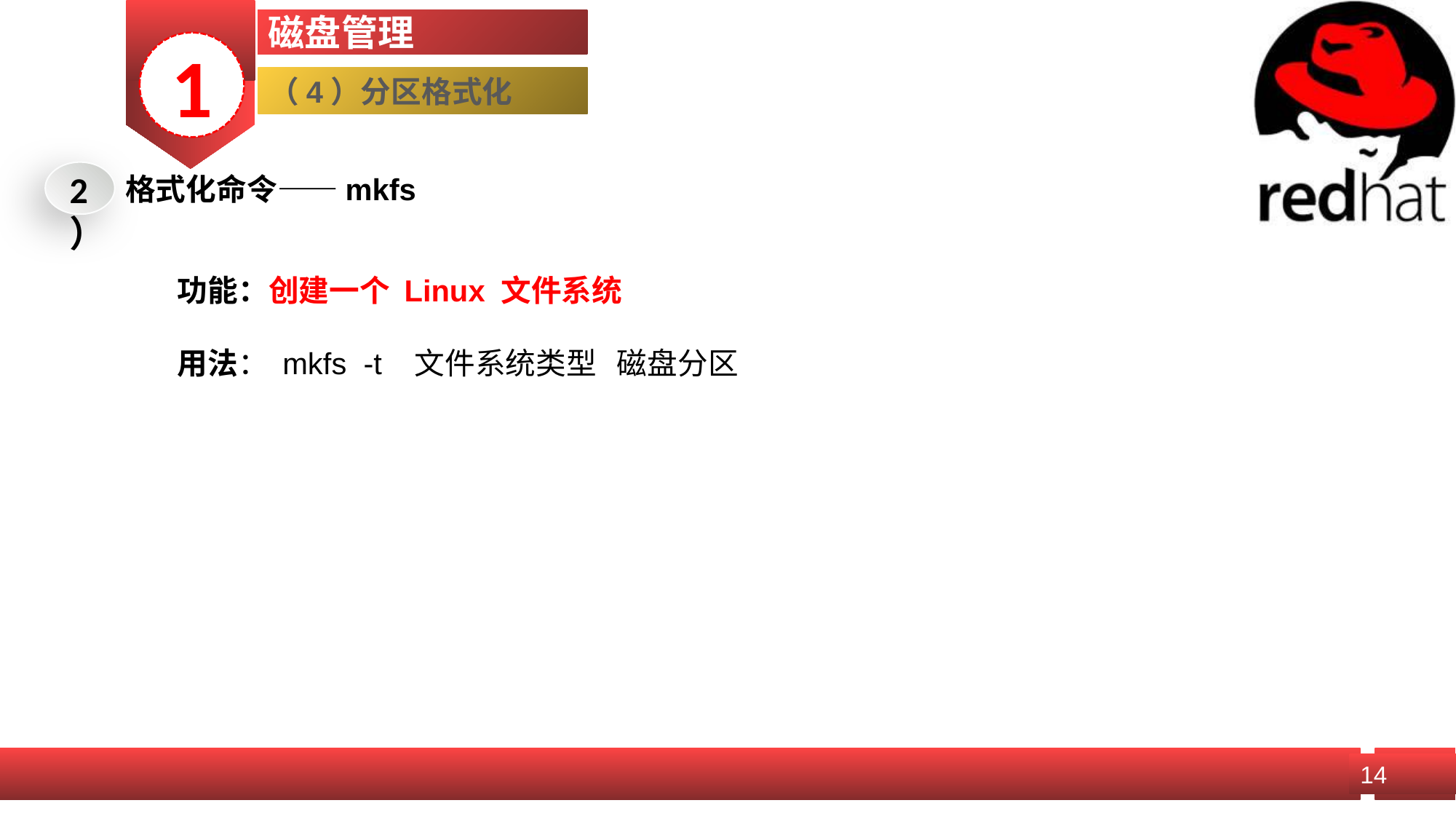

磁盘管理
1
（4）分区格式化
2）

格式化命令——mkfs
功能：创建一个 Linux 文件系统
用法： mkfs  -t   文件系统类型   磁盘分区